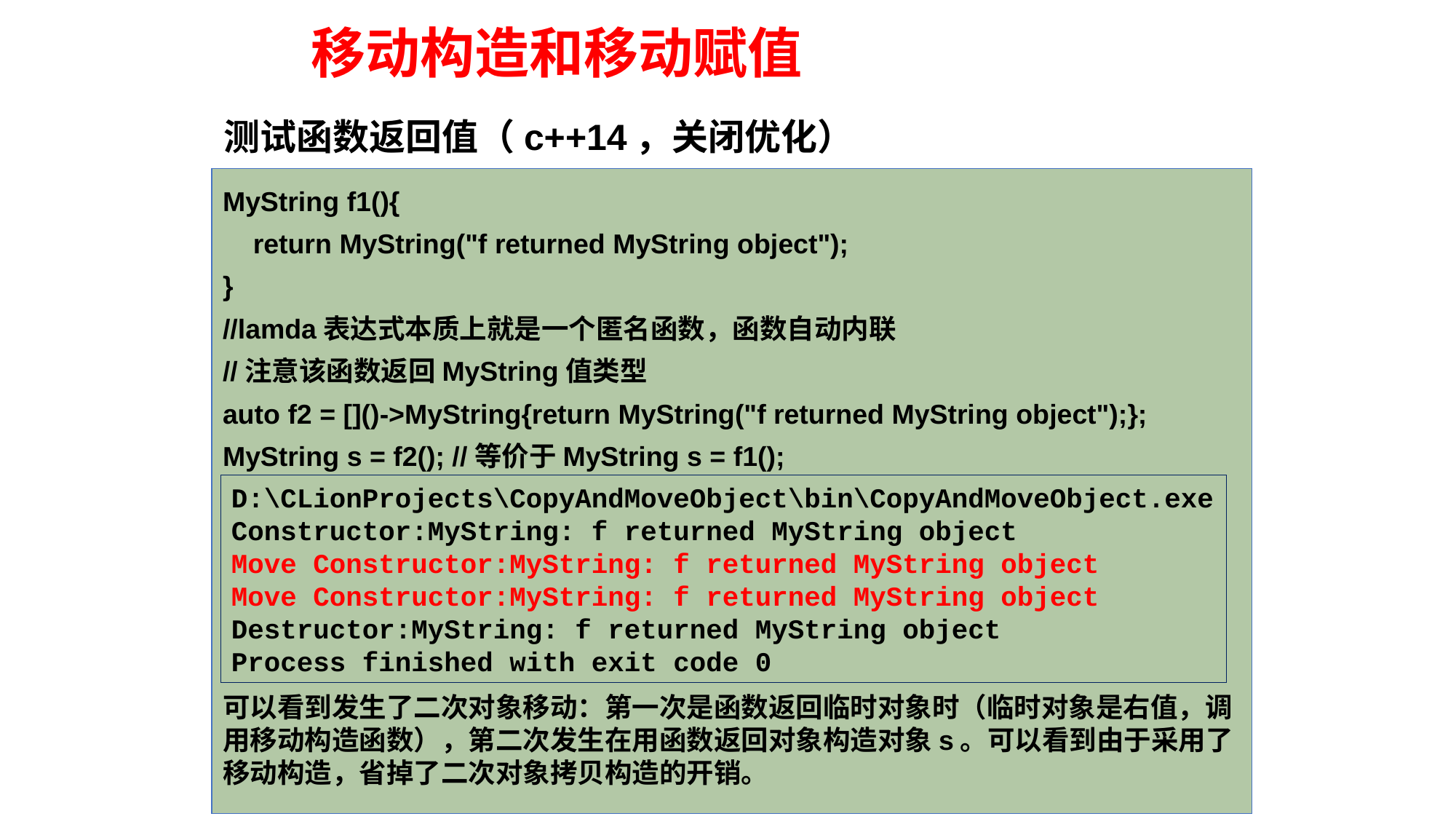

# 移动构造和移动赋值
测试函数返回值（c++14，关闭优化）
MyString f1(){
    return MyString("f returned MyString object");
}
//lamda表达式本质上就是一个匿名函数，函数自动内联
//注意该函数返回MyString值类型
auto f2 = []()->MyString{return MyString("f returned MyString object");};
MyString s = f2(); //等价于MyString s = f1();
D:\CLionProjects\CopyAndMoveObject\bin\CopyAndMoveObject.exe
Constructor:MyString: f returned MyString object
Move Constructor:MyString: f returned MyString object
Move Constructor:MyString: f returned MyString object
Destructor:MyString: f returned MyString object
Process finished with exit code 0
可以看到发生了二次对象移动：第一次是函数返回临时对象时（临时对象是右值，调用移动构造函数），第二次发生在用函数返回对象构造对象s。可以看到由于采用了移动构造，省掉了二次对象拷贝构造的开销。